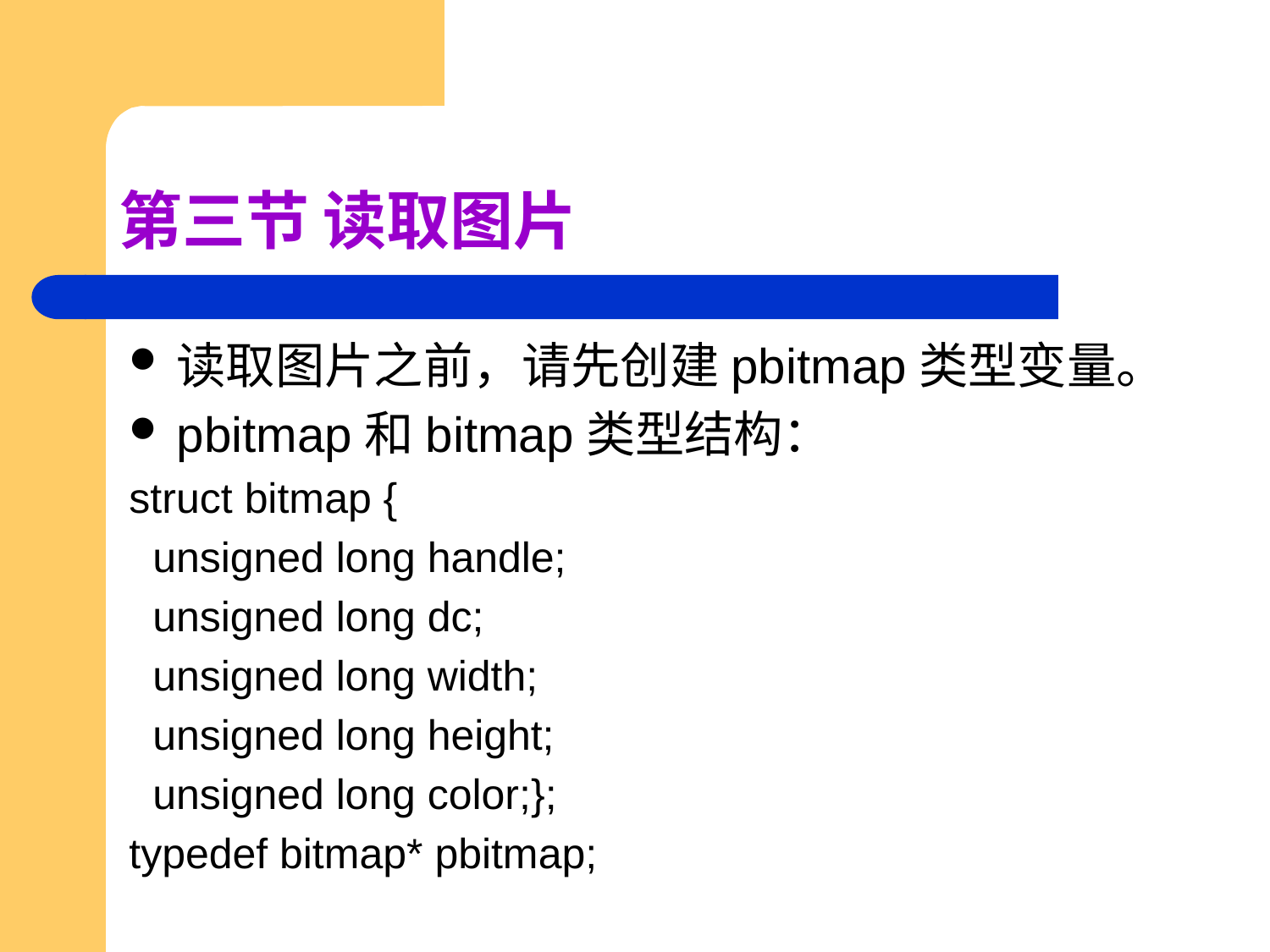

# 第三节 读取图片
读取图片之前，请先创建pbitmap类型变量。
pbitmap和bitmap类型结构：
struct bitmap {
  unsigned long handle;
  unsigned long dc;
  unsigned long width;
  unsigned long height;
  unsigned long color;};
typedef bitmap* pbitmap;